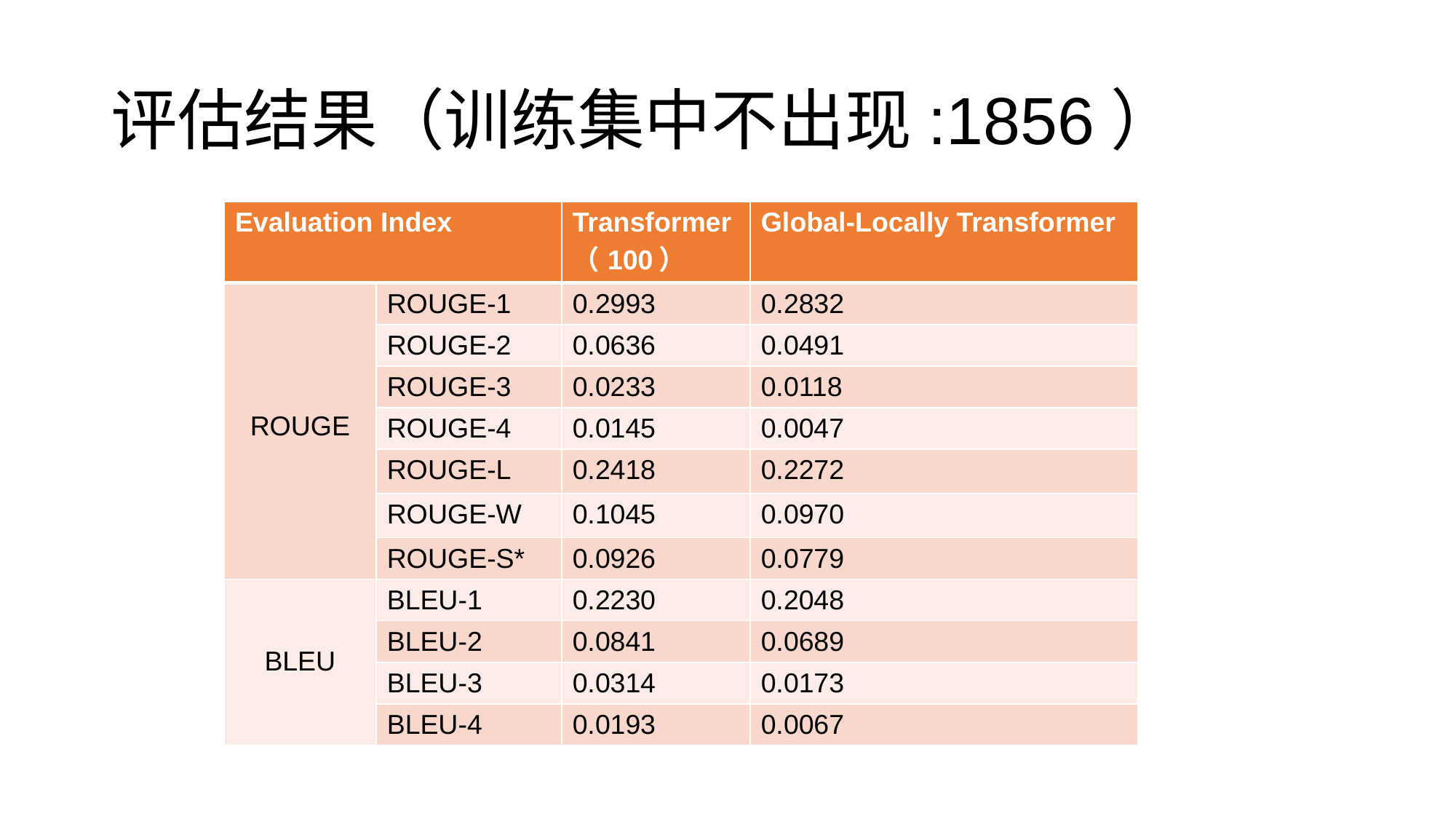

# 评估结果（训练集中不出现:1856）
| Evaluation Index |  | Transformer（100） | Global-Locally Transformer |
| --- | --- | --- | --- |
| ROUGE | ROUGE-1 | 0.2993 | 0.2832 |
|  | ROUGE-2 | 0.0636 | 0.0491 |
|  | ROUGE-3 | 0.0233 | 0.0118 |
|  | ROUGE-4 | 0.0145 | 0.0047 |
|  | ROUGE-L | 0.2418 | 0.2272 |
|  | ROUGE-W | 0.1045 | 0.0970 |
|  | ROUGE-S\* | 0.0926 | 0.0779 |
| BLEU | BLEU-1 | 0.2230 | 0.2048 |
|  | BLEU-2 | 0.0841 | 0.0689 |
|  | BLEU-3 | 0.0314 | 0.0173 |
|  | BLEU-4 | 0.0193 | 0.0067 |